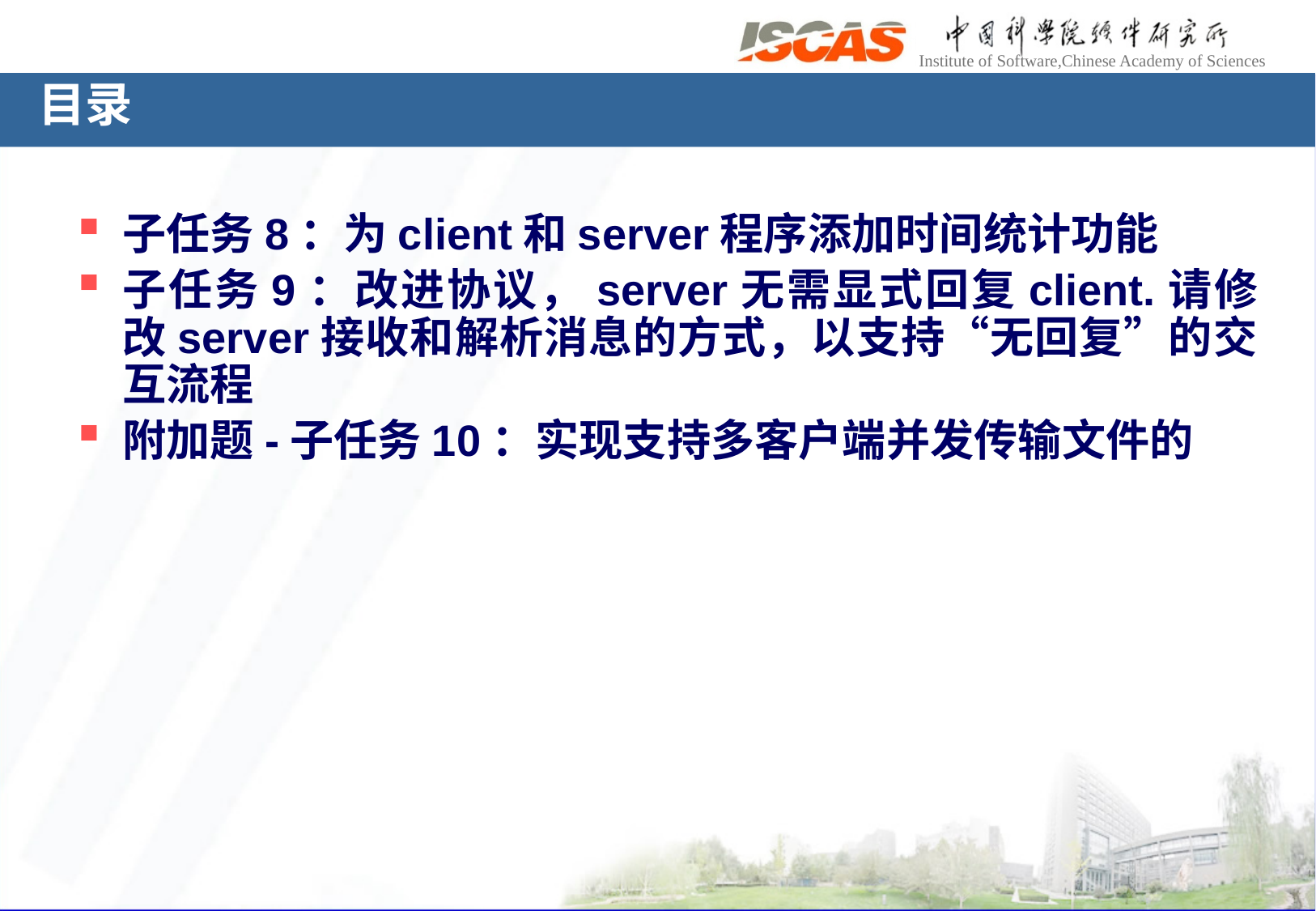

目录
子任务8：为client和server程序添加时间统计功能
子任务9：改进协议，server无需显式回复client.请修改server接收和解析消息的方式，以支持“无回复”的交互流程
附加题-子任务10：实现支持多客户端并发传输文件的